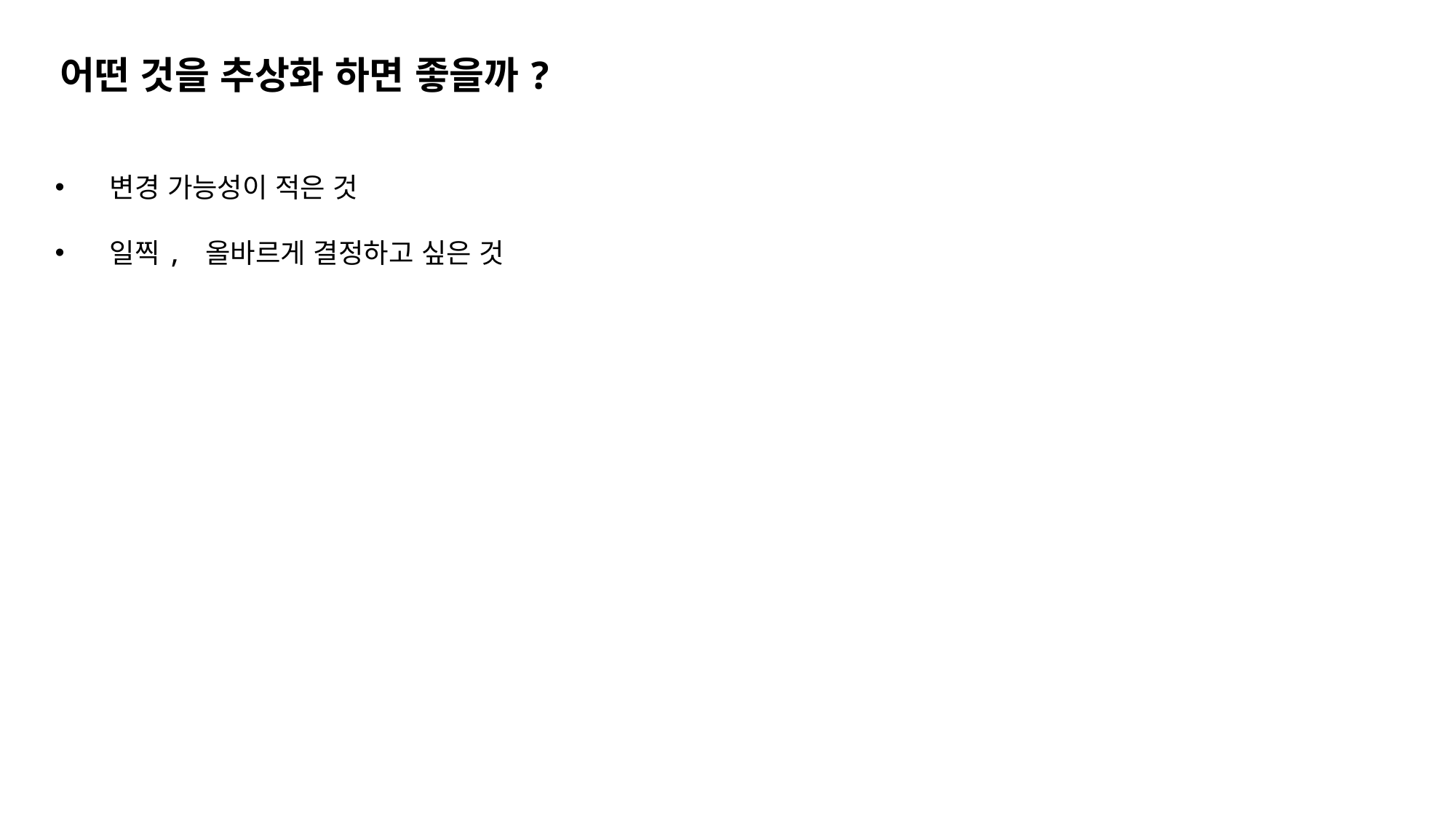

어떤 것을 추상화 하면 좋을까?
변경 가능성이 적은 것

일찍, 올바르게 결정하고 싶은 것